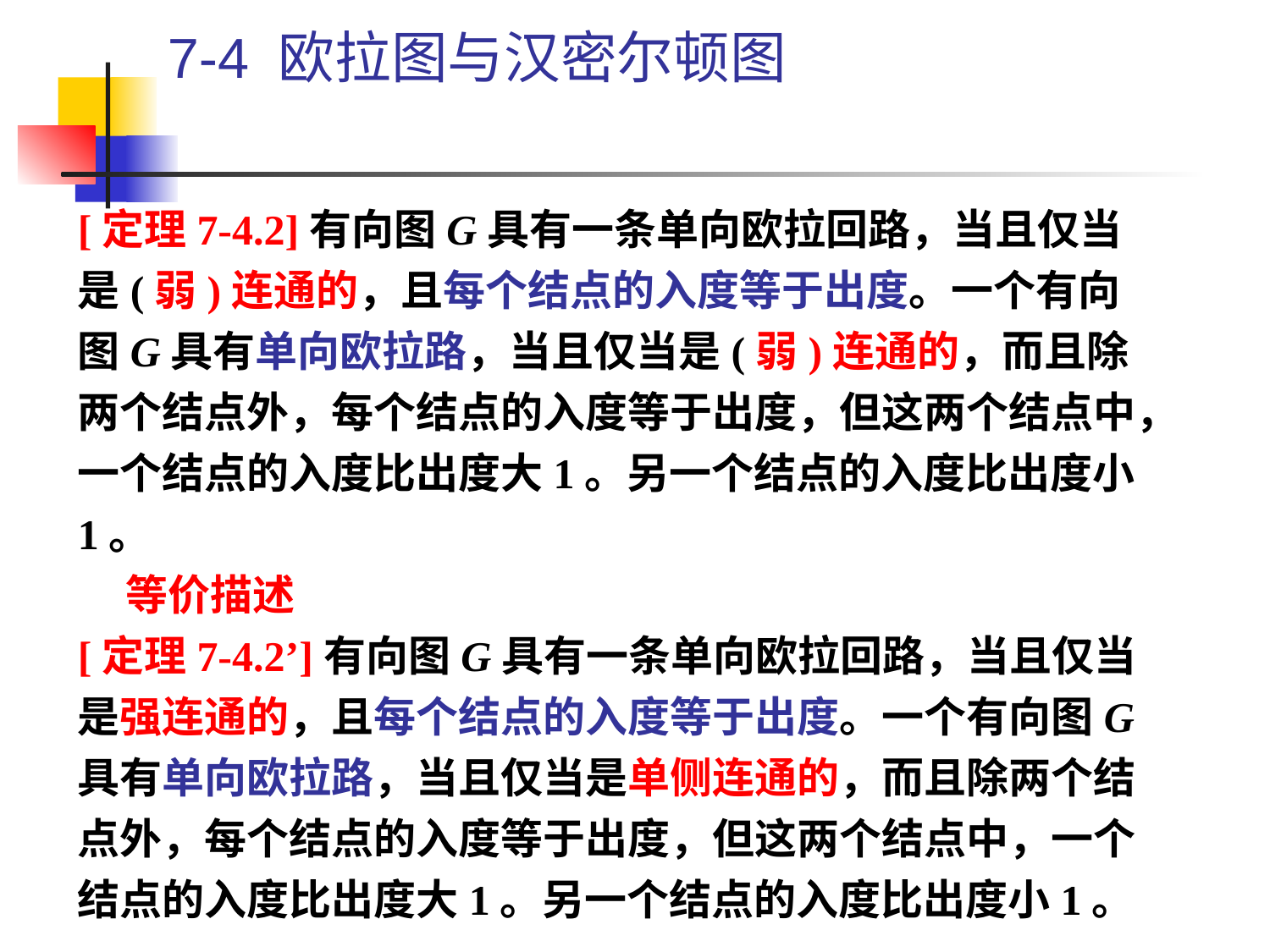

#
7-4 欧拉图与汉密尔顿图
[定理7-4.2]有向图G具有一条单向欧拉回路，当且仅当是(弱)连通的，且每个结点的入度等于出度。一个有向图G具有单向欧拉路，当且仅当是(弱)连通的，而且除两个结点外，每个结点的入度等于出度，但这两个结点中，一个结点的入度比出度大1。另一个结点的入度比出度小1。
    等价描述
[定理7-4.2’]有向图G具有一条单向欧拉回路，当且仅当是强连通的，且每个结点的入度等于出度。一个有向图G具有单向欧拉路，当且仅当是单侧连通的，而且除两个结点外，每个结点的入度等于出度，但这两个结点中，一个结点的入度比出度大1。另一个结点的入度比出度小1。